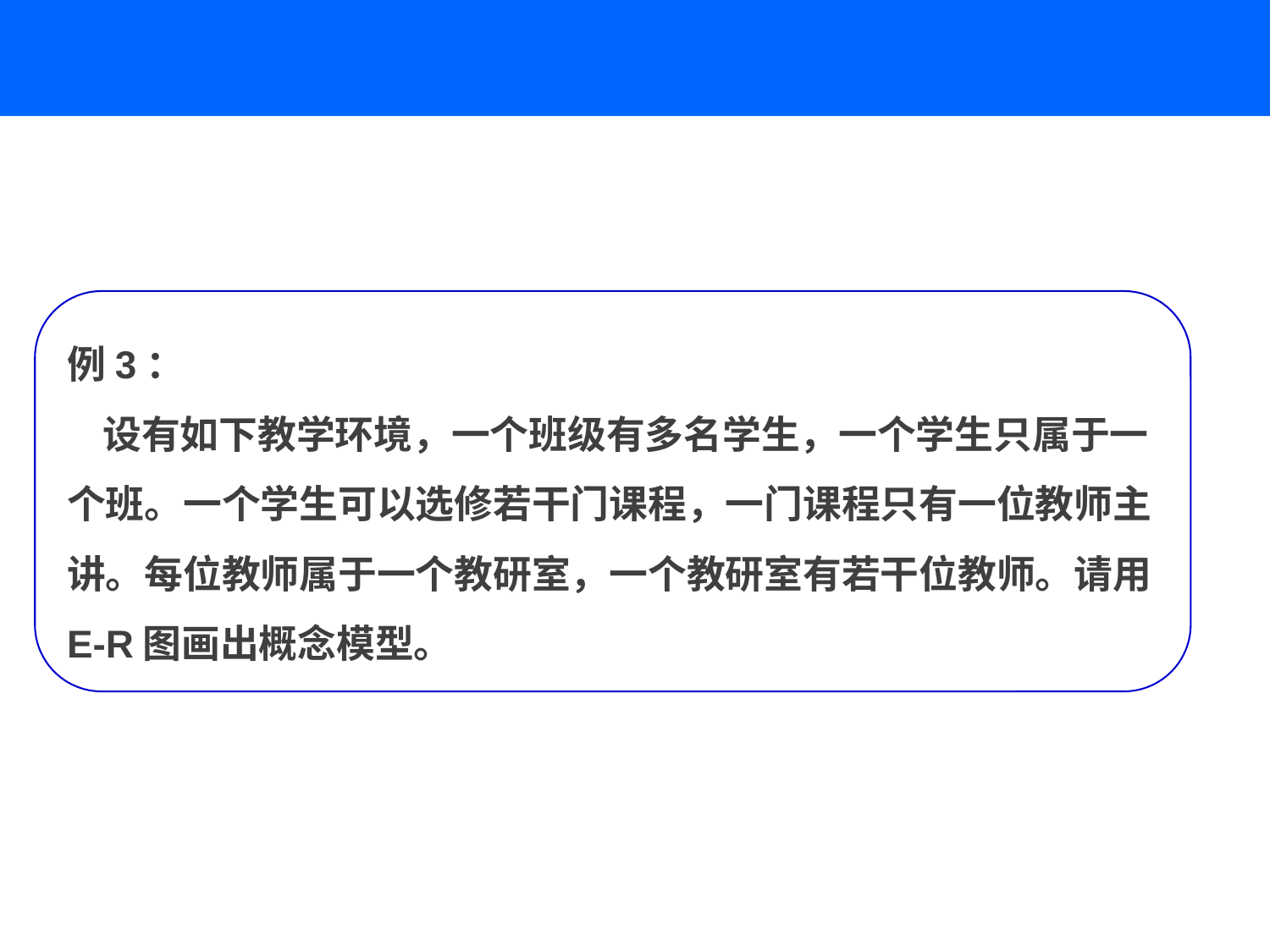

例3：
   设有如下教学环境，一个班级有多名学生，一个学生只属于一个班。一个学生可以选修若干门课程，一门课程只有一位教师主讲。每位教师属于一个教研室，一个教研室有若干位教师。请用E-R图画出概念模型。